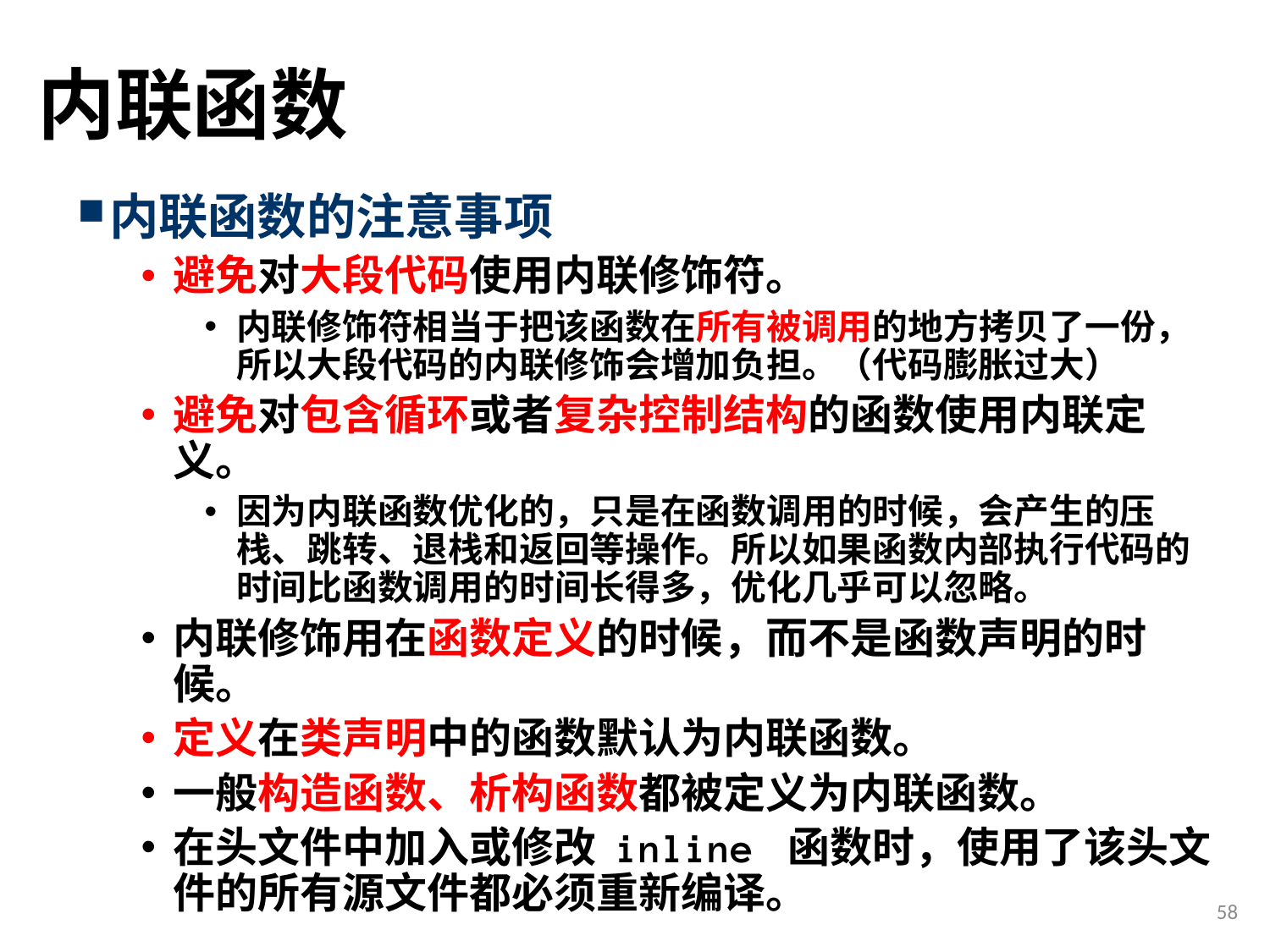

# 内联函数
内联函数的注意事项
避免对大段代码使用内联修饰符。
内联修饰符相当于把该函数在所有被调用的地方拷贝了一份，所以大段代码的内联修饰会增加负担。（代码膨胀过大）
避免对包含循环或者复杂控制结构的函数使用内联定义。
因为内联函数优化的，只是在函数调用的时候，会产生的压栈、跳转、退栈和返回等操作。所以如果函数内部执行代码的时间比函数调用的时间长得多，优化几乎可以忽略。
内联修饰用在函数定义的时候，而不是函数声明的时候。
定义在类声明中的函数默认为内联函数。
一般构造函数、析构函数都被定义为内联函数。
在头文件中加入或修改 inline 函数时，使用了该头文件的所有源文件都必须重新编译。

58